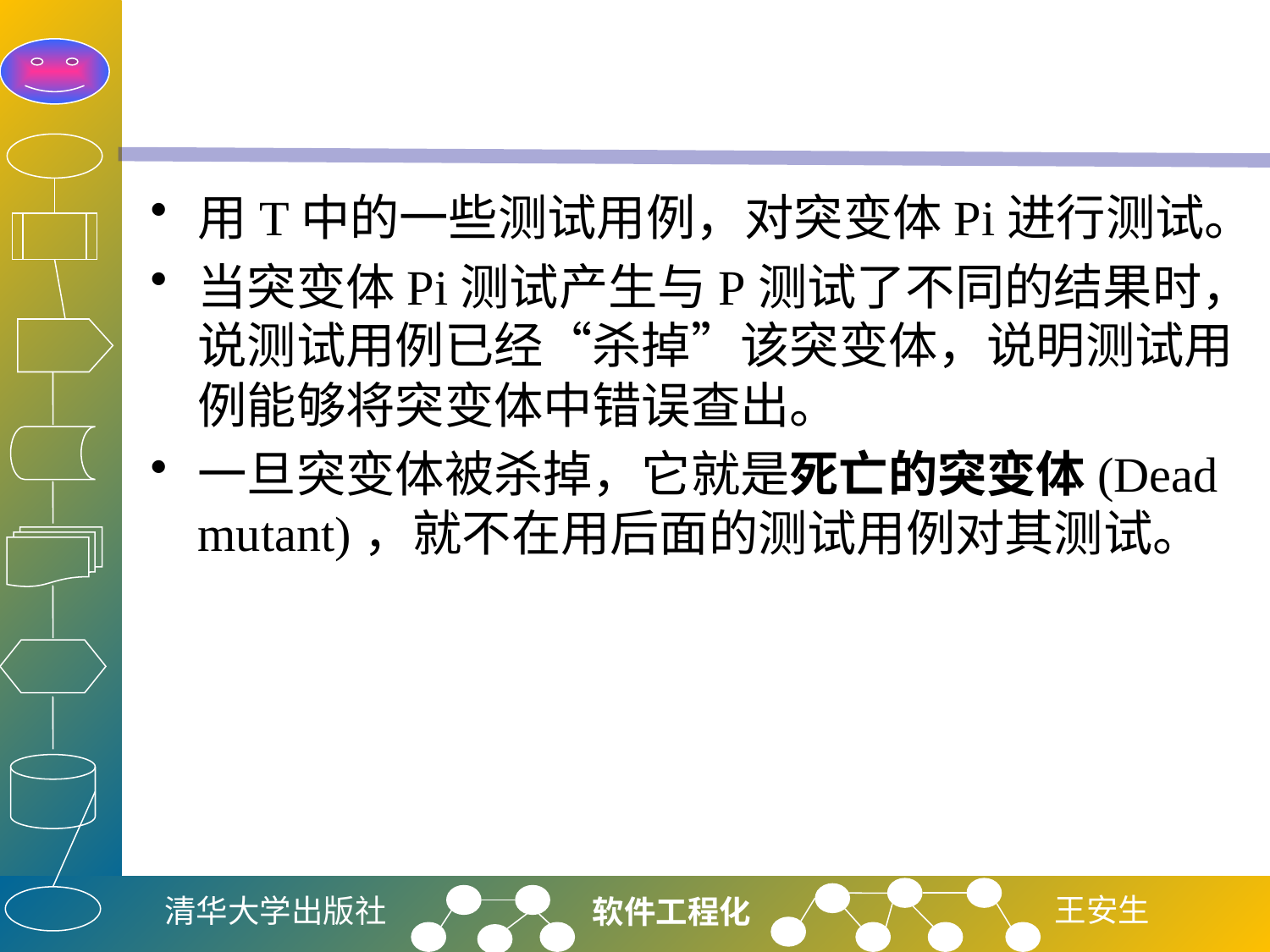

#
用T中的一些测试用例，对突变体Pi进行测试。
当突变体Pi测试产生与P测试了不同的结果时，说测试用例已经“杀掉”该突变体，说明测试用例能够将突变体中错误查出。
一旦突变体被杀掉，它就是死亡的突变体(Dead mutant)，就不在用后面的测试用例对其测试。